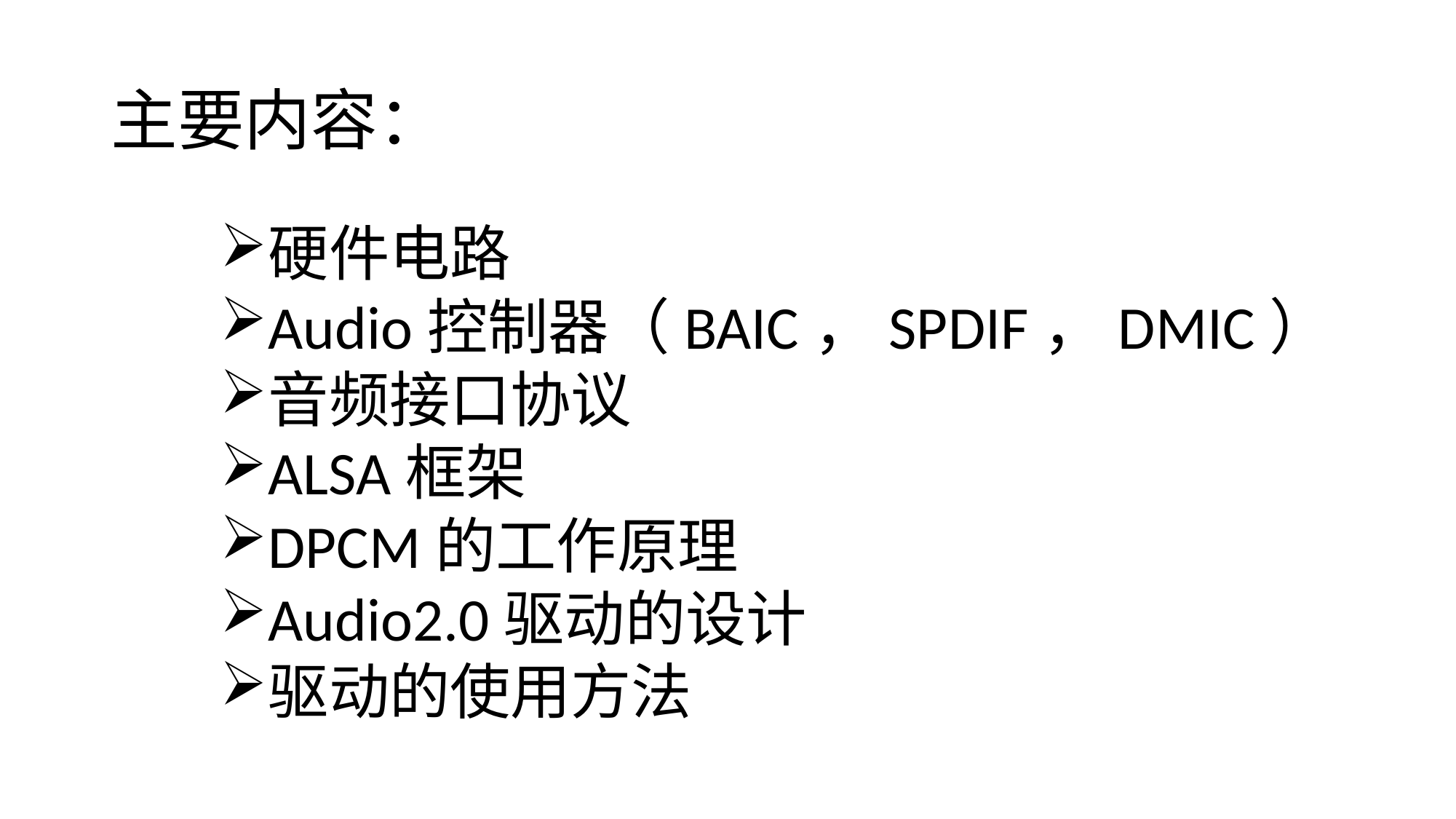

# 主要内容：
硬件电路
Audio控制器（BAIC，SPDIF，DMIC）
音频接口协议
ALSA框架
DPCM的工作原理
Audio2.0驱动的设计
驱动的使用方法